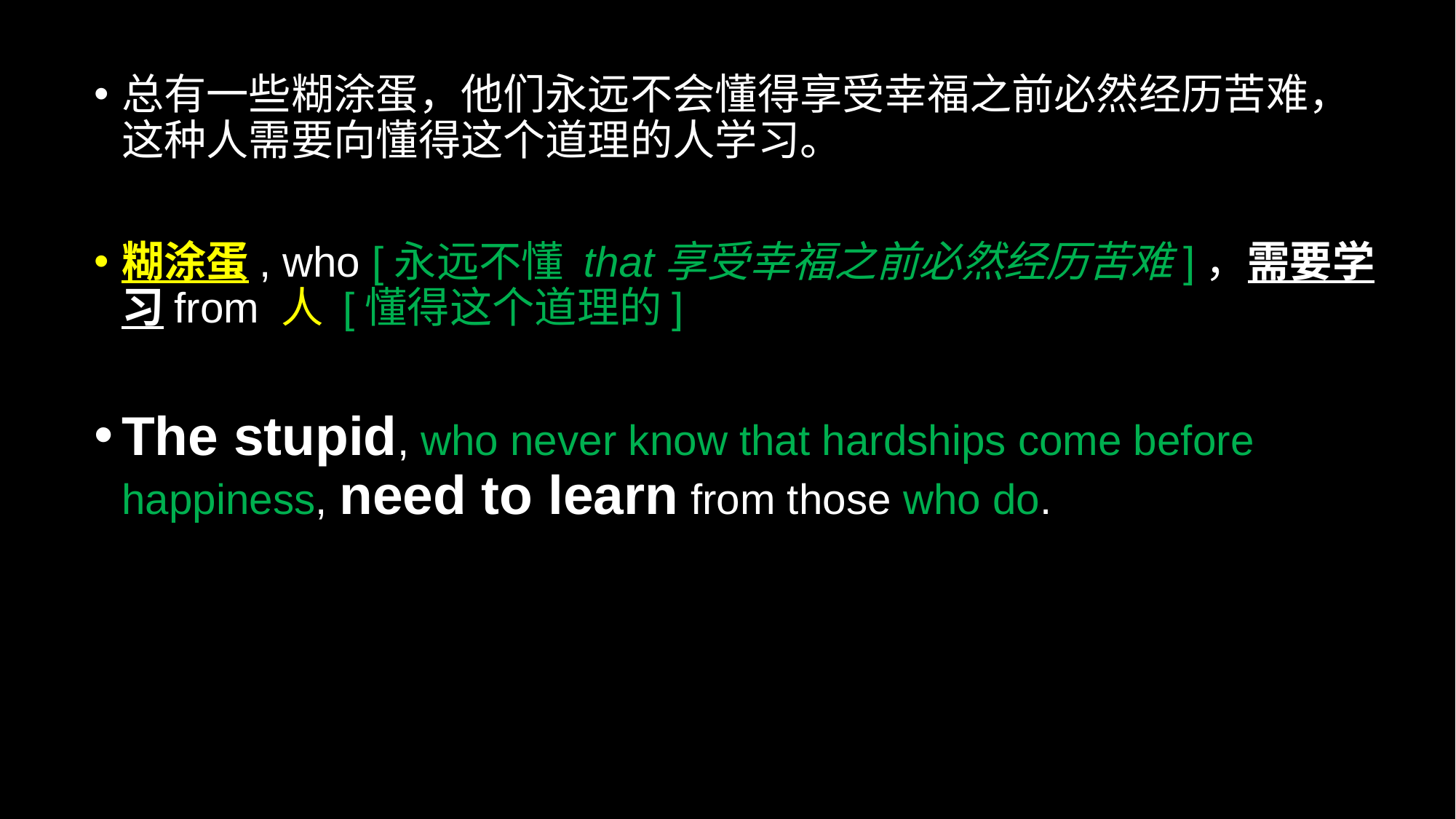

总有一些糊涂蛋，他们永远不会懂得享受幸福之前必然经历苦难，这种人需要向懂得这个道理的人学习。

糊涂蛋, who [永远不懂 that享受幸福之前必然经历苦难]，需要学习from 人 [懂得这个道理的]

The stupid, who never know that hardships come before happiness, need to learn from those who do.